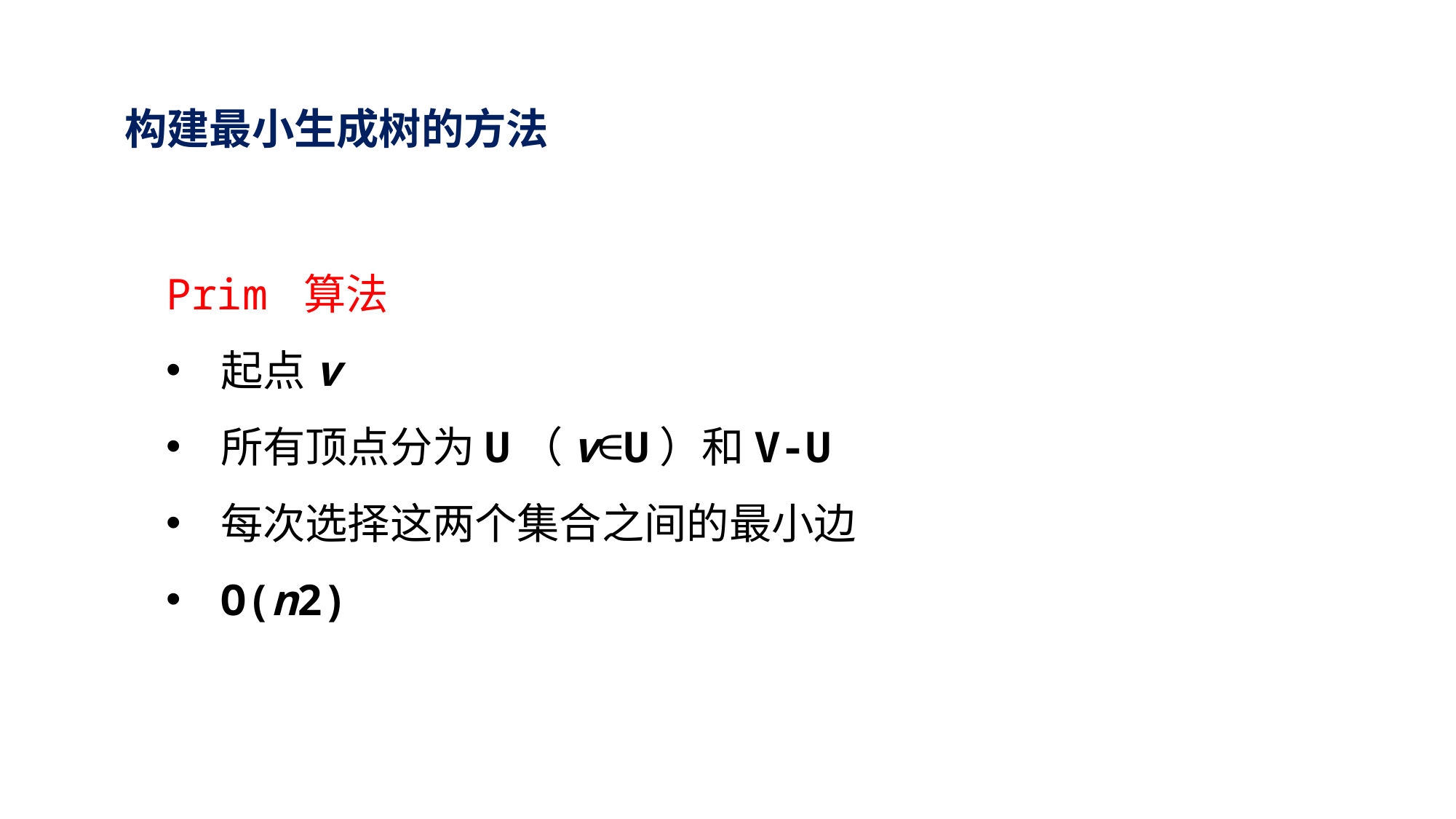

构建最小生成树的方法

Prim 算法
起点v
所有顶点分为U（v∈U）和V-U
每次选择这两个集合之间的最小边
O(n2)